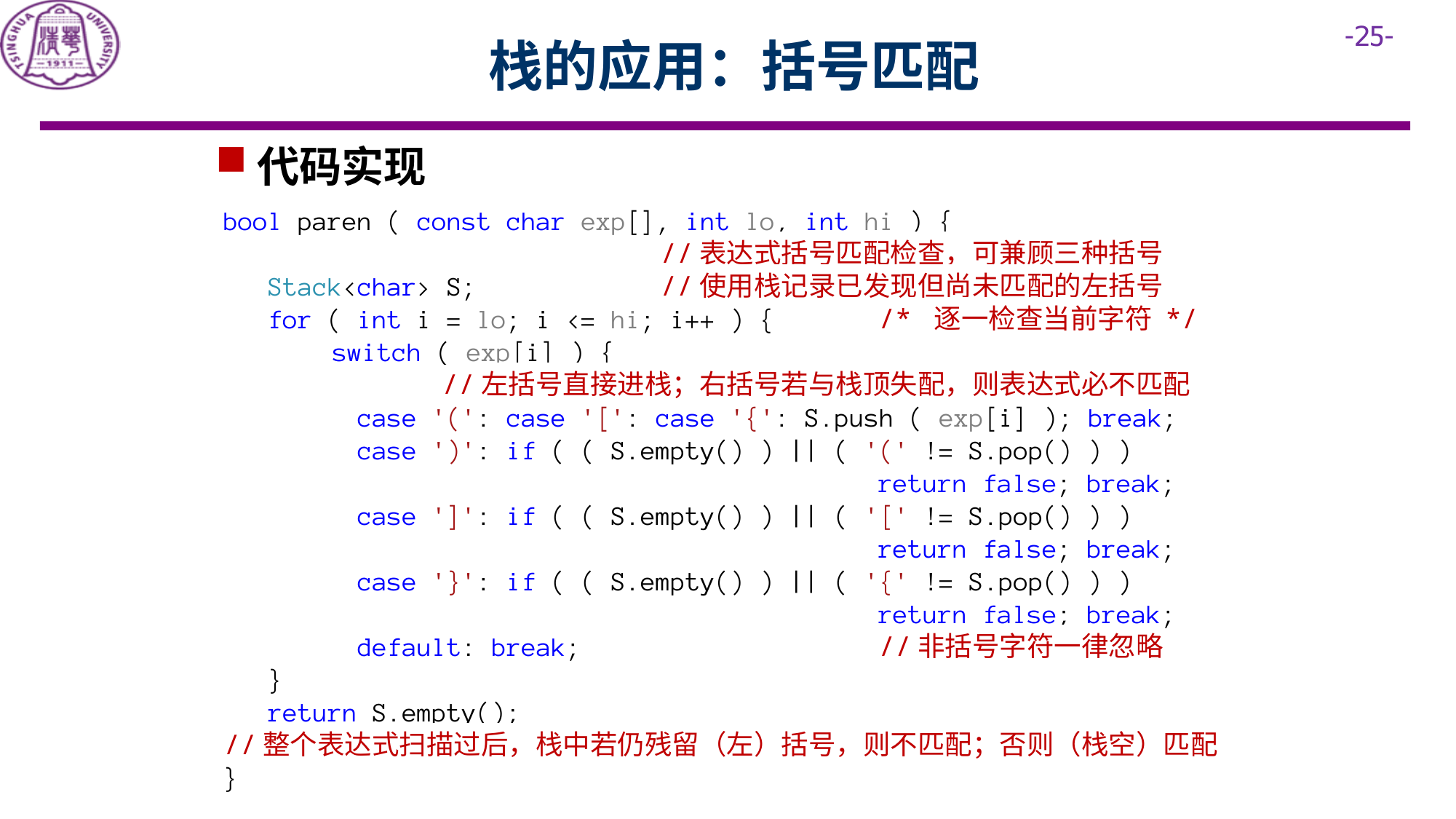

# 栈的应用：括号匹配
代码实现
bool paren ( const char exp[], int lo, int hi ) {
				//表达式括号匹配检查，可兼顾三种括号
   Stack<char> S; 		//使用栈记录已发现但尚未匹配的左括号
   for ( int i = lo; i <= hi; i++ ) {	/* 逐一检查当前字符 */
	switch ( exp[i] ) {
		//左括号直接进栈；右括号若与栈顶失配，则表达式必不匹配
         case '(': case '[': case '{': S.push ( exp[i] ); break;
         case ')': if ( ( S.empty() ) || ( '(' != S.pop() ) )
						return false; break;
         case ']': if ( ( S.empty() ) || ( '[' != S.pop() ) )
						return false; break;
         case '}': if ( ( S.empty() ) || ( '{' != S.pop() ) )
						return false; break;
         default: break; 			//非括号字符一律忽略
   }
   return S.empty();
//整个表达式扫描过后，栈中若仍残留（左）括号，则不匹配；否则（栈空）匹配
}